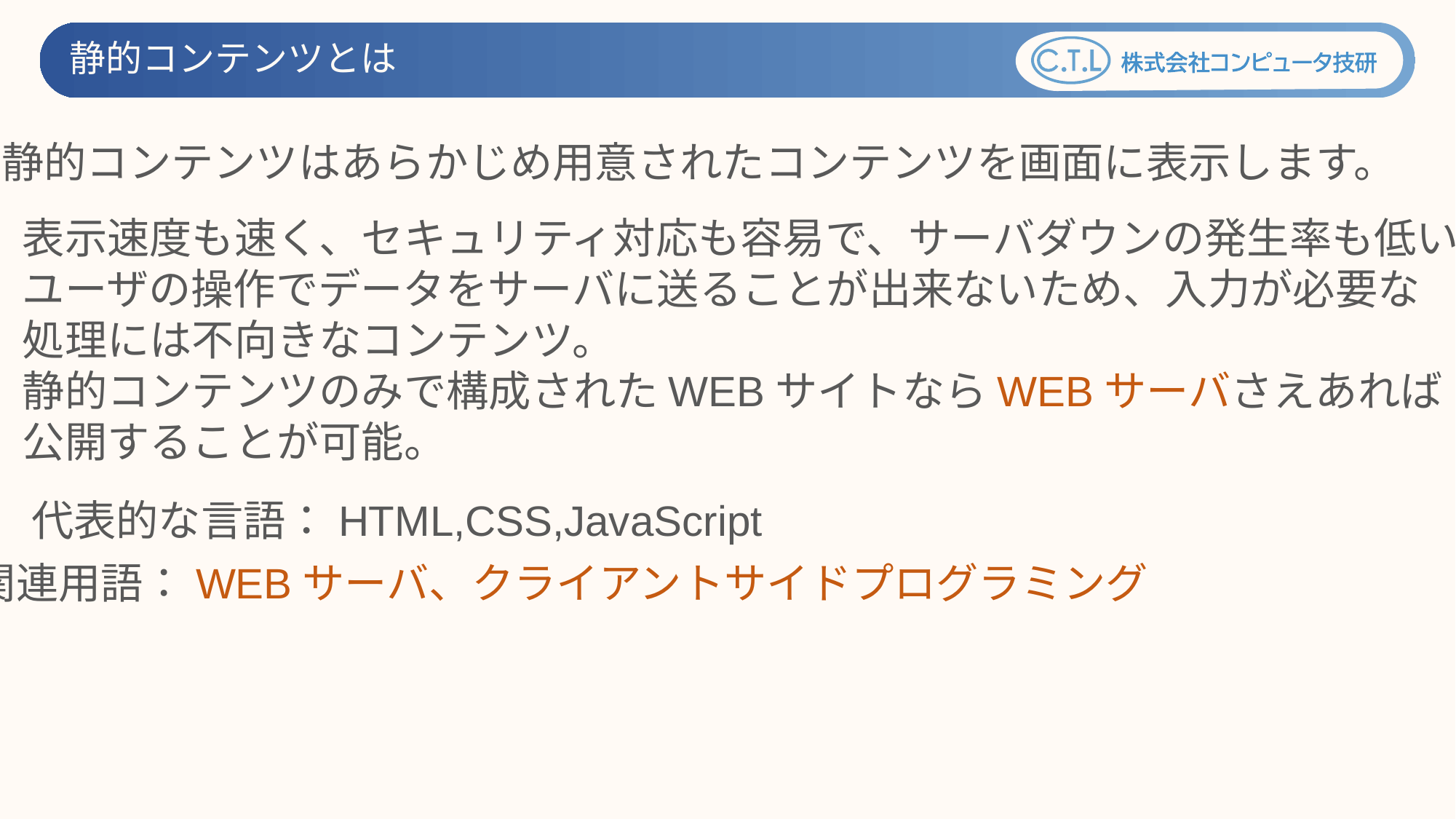

静的コンテンツとは
静的コンテンツはあらかじめ用意されたコンテンツを画面に表示します。
　表示速度も速く、セキュリティ対応も容易で、サーバダウンの発生率も低い。
　ユーザの操作でデータをサーバに送ることが出来ないため、入力が必要な
　処理には不向きなコンテンツ。
　静的コンテンツのみで構成されたWEBサイトならWEBサーバさえあれば
　公開することが可能。
代表的な言語：HTML,CSS,JavaScript
関連用語：WEBサーバ、クライアントサイドプログラミング